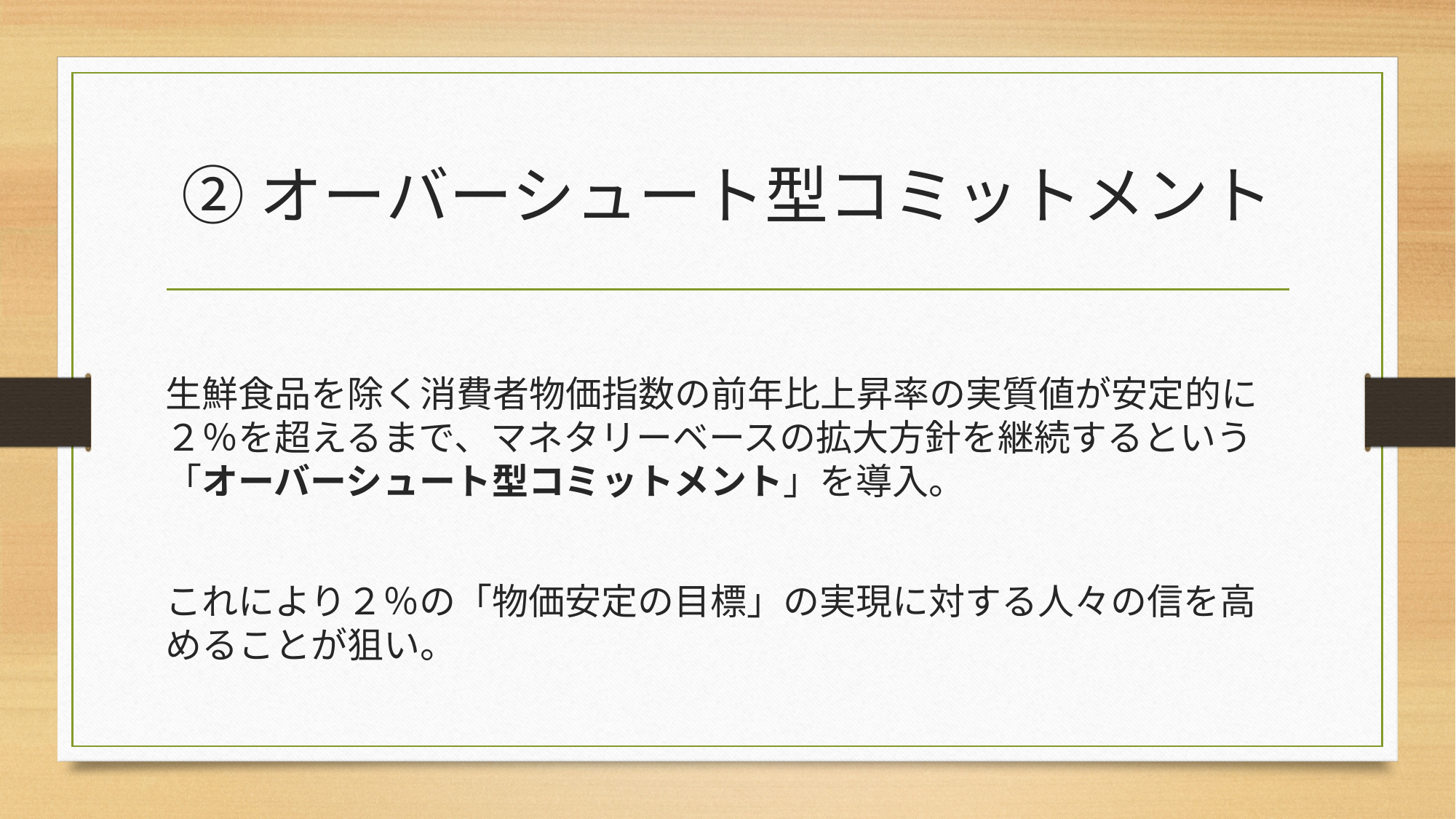

# ②オーバーシュート型コミットメント

生鮮食品を除く消費者物価指数の前年比上昇率の実質値が安定的に２％を超えるまで、マネタリーベースの拡大方針を継続するという「オーバーシュート型コミットメント」を導入。

これにより２％の「物価安定の目標」の実現に対する人々の信を高めることが狙い。